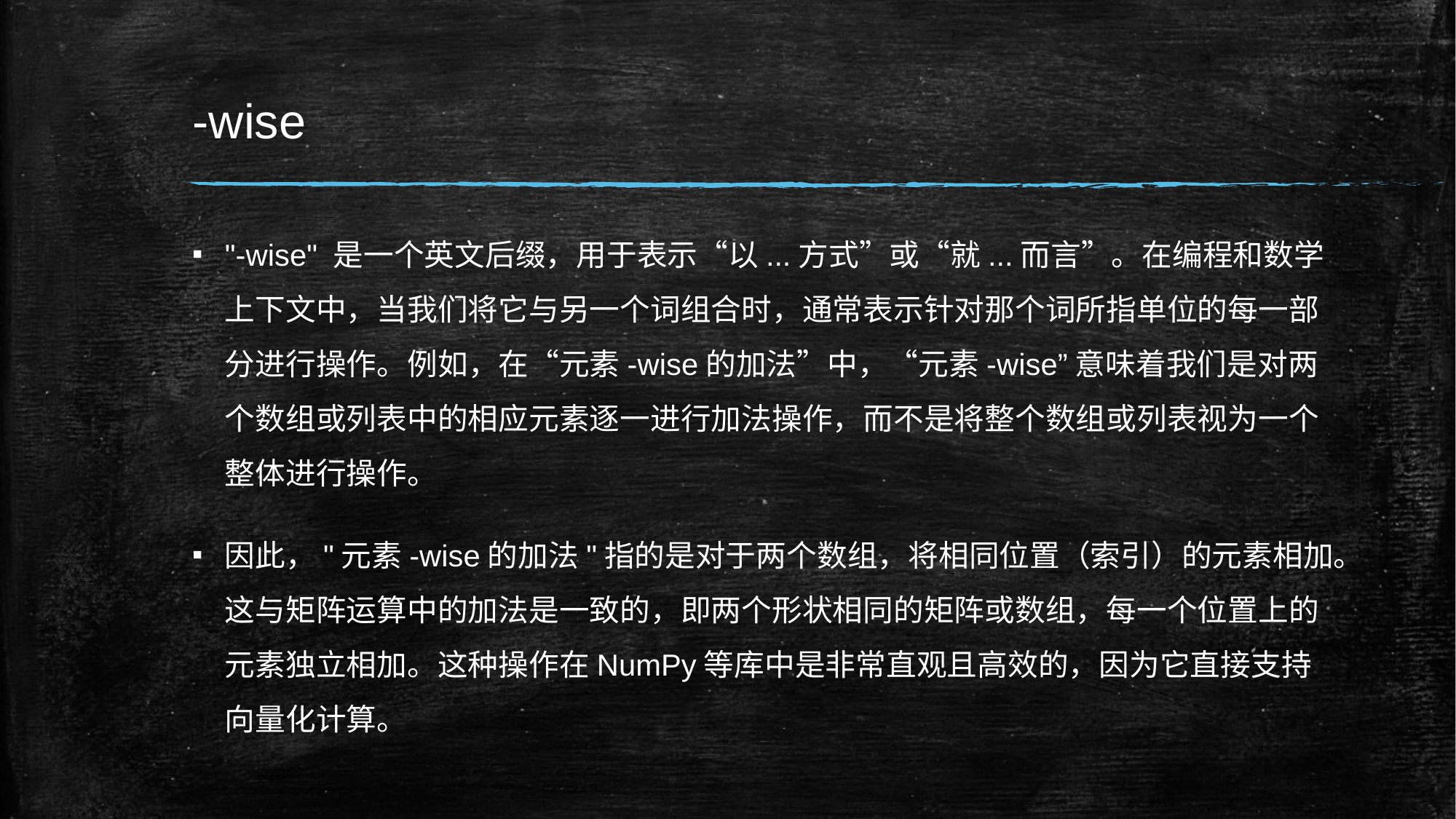

# -wise
"-wise" 是一个英文后缀，用于表示“以...方式”或“就...而言”。在编程和数学上下文中，当我们将它与另一个词组合时，通常表示针对那个词所指单位的每一部分进行操作。例如，在“元素-wise的加法”中，“元素-wise”意味着我们是对两个数组或列表中的相应元素逐一进行加法操作，而不是将整个数组或列表视为一个整体进行操作。
因此，"元素-wise的加法"指的是对于两个数组，将相同位置（索引）的元素相加。这与矩阵运算中的加法是一致的，即两个形状相同的矩阵或数组，每一个位置上的元素独立相加。这种操作在NumPy等库中是非常直观且高效的，因为它直接支持向量化计算。